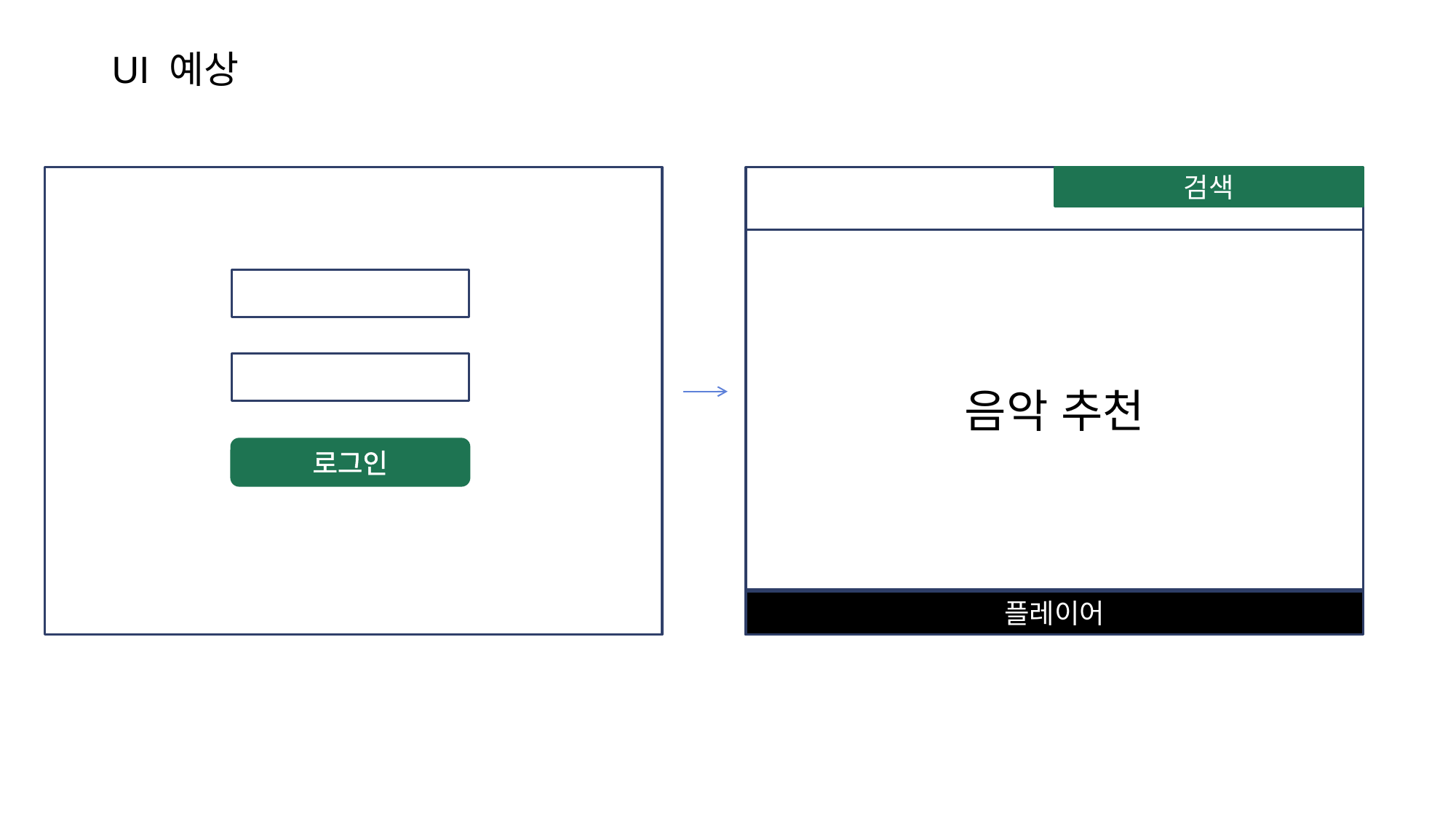

# UI 예상

검색
음악 추천

로그인
플레이어